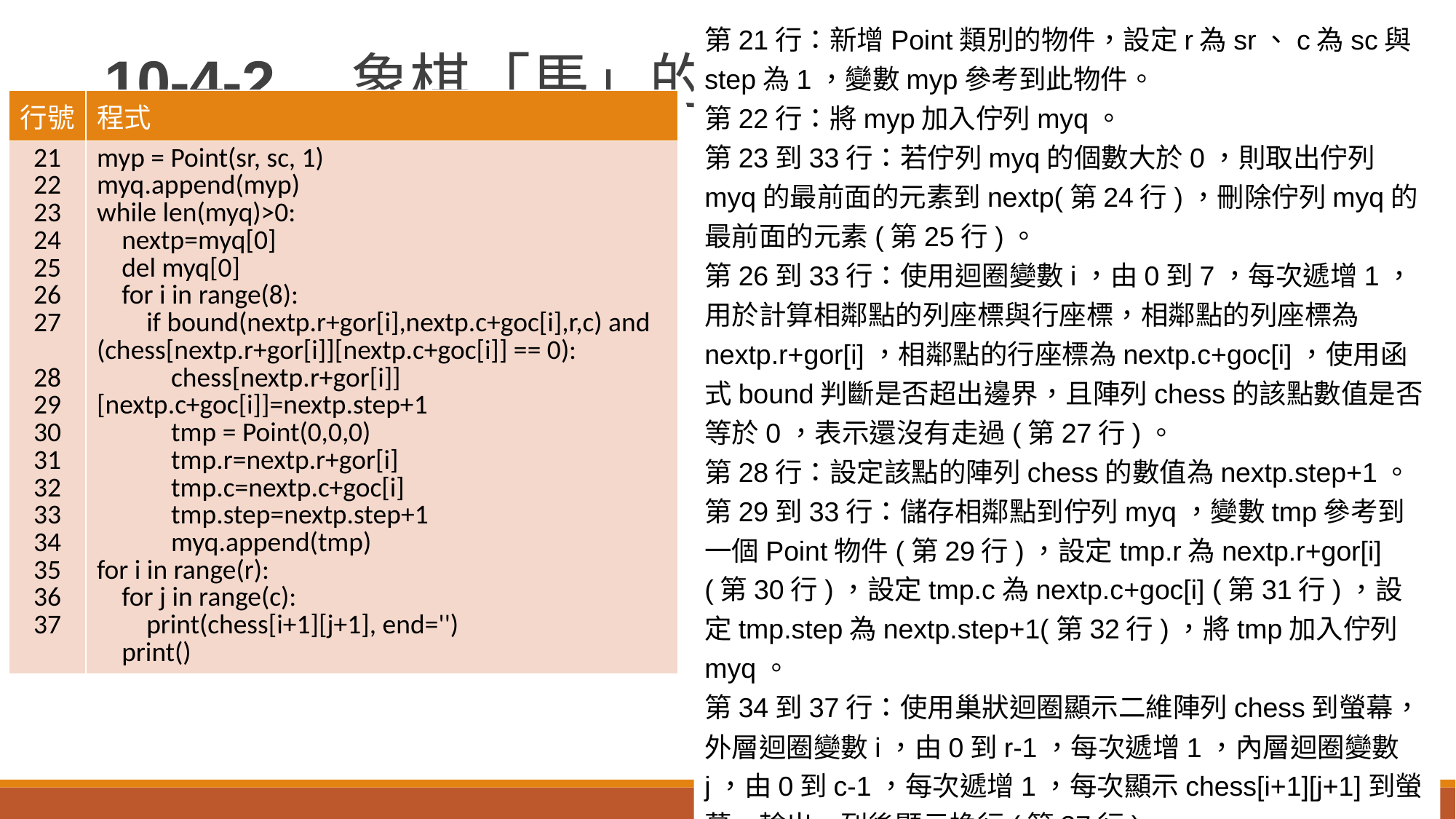

第21行：新增Point類別的物件，設定r為sr、c為sc與step為1，變數myp參考到此物件。
第22行：將myp加入佇列myq。
第23到33行：若佇列myq的個數大於0，則取出佇列myq的最前面的元素到nextp(第24行)，刪除佇列myq的最前面的元素(第25行)。
第26到33行：使用迴圈變數i，由0到7，每次遞增1，用於計算相鄰點的列座標與行座標，相鄰點的列座標為nextp.r+gor[i]，相鄰點的行座標為nextp.c+goc[i]，使用函式bound判斷是否超出邊界，且陣列chess的該點數值是否等於0，表示還沒有走過(第27行)。
第28行：設定該點的陣列chess的數值為nextp.step+1。
第29到33行：儲存相鄰點到佇列myq，變數tmp參考到一個Point物件(第29行)，設定tmp.r為nextp.r+gor[i] (第30行)，設定tmp.c為nextp.c+goc[i] (第31行)，設定tmp.step為nextp.step+1(第32行)，將tmp加入佇列myq。
第34到37行：使用巢狀迴圈顯示二維陣列chess到螢幕，外層迴圈變數i，由0到r-1，每次遞增1，內層迴圈變數j，由0到c-1，每次遞增1，每次顯示chess[i+1][j+1]到螢幕。輸出一列後顯示換行(第37行)
# 10-4-2　象棋「馬」的移動(10-4-2象棋馬的移動.py)
| 行號 | 程式 |
| --- | --- |
| 21 22 23 24 25 26 27 28 29 30 31 32 33 34 35 36 37 | myp = Point(sr, sc, 1) myq.append(myp) while len(myq)>0: nextp=myq[0] del myq[0] for i in range(8): if bound(nextp.r+gor[i],nextp.c+goc[i],r,c) and (chess[nextp.r+gor[i]][nextp.c+goc[i]] == 0): chess[nextp.r+gor[i]][nextp.c+goc[i]]=nextp.step+1 tmp = Point(0,0,0) tmp.r=nextp.r+gor[i] tmp.c=nextp.c+goc[i] tmp.step=nextp.step+1 myq.append(tmp) for i in range(r): for j in range(c): print(chess[i+1][j+1], end='') print() |